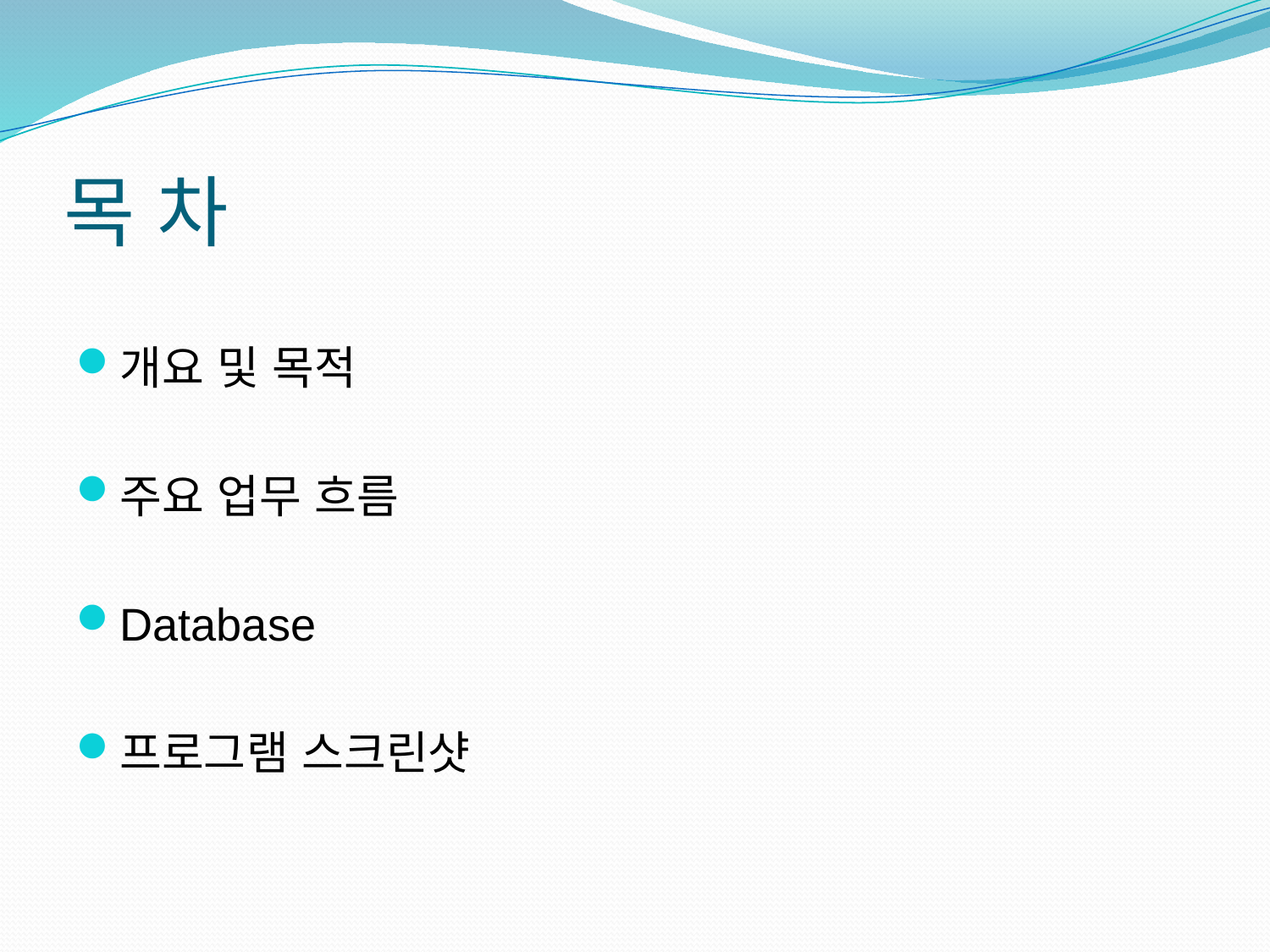

# 목 차

개요 및 목적

주요 업무 흐름

Database

프로그램 스크린샷